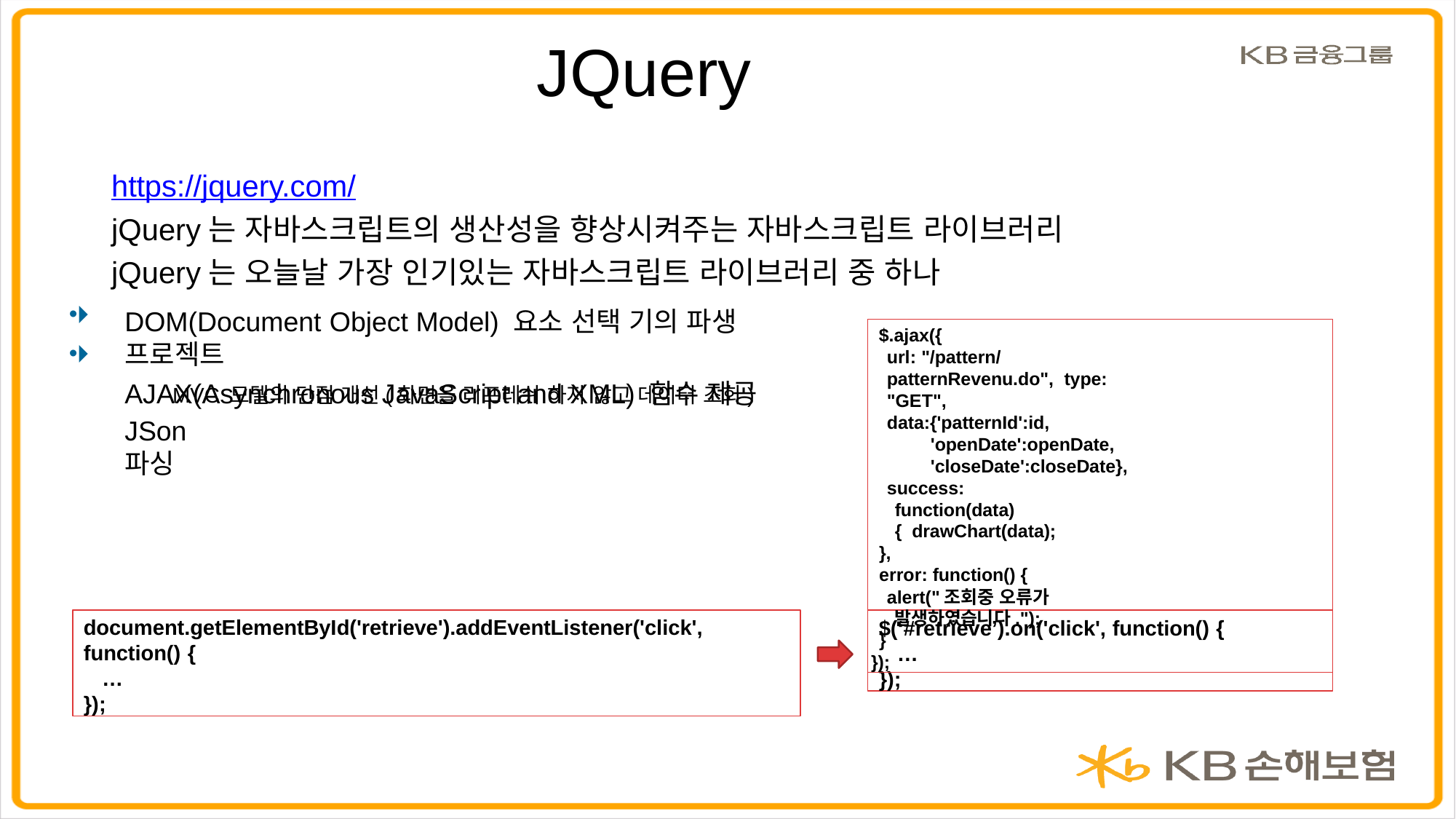

# JQuery
https://jquery.com/
jQuery는 자바스크립트의 생산성을 향상시켜주는 자바스크립트 라이브러리
jQuery는 오늘날 가장 인기있는 자바스크립트 라이브러리 중 하나
🞂
🞂
DOM(Document Object Model) 요소 선택 기의 파생 프로젝트
AJAX(Asynchronous JavaScript and XML) 함수 제공
$.ajax({
url: "/pattern/patternRevenu.do",  type: "GET",
data:{'patternId':id, 'openDate':openDate,  'closeDate':closeDate},
success: function(data){  drawChart(data);
},
error: function() {
alert("조회중 오류가 발생하였습니다.");
}
});
MVC 모델의 단점 개선(화면을 리프레쉬 하지 않고 데이터 조회)
JSon 파싱
document.getElementById('retrieve').addEventListener('click', function() {
…
});
$(‘#retrieve’).on('click', function() {
…
});